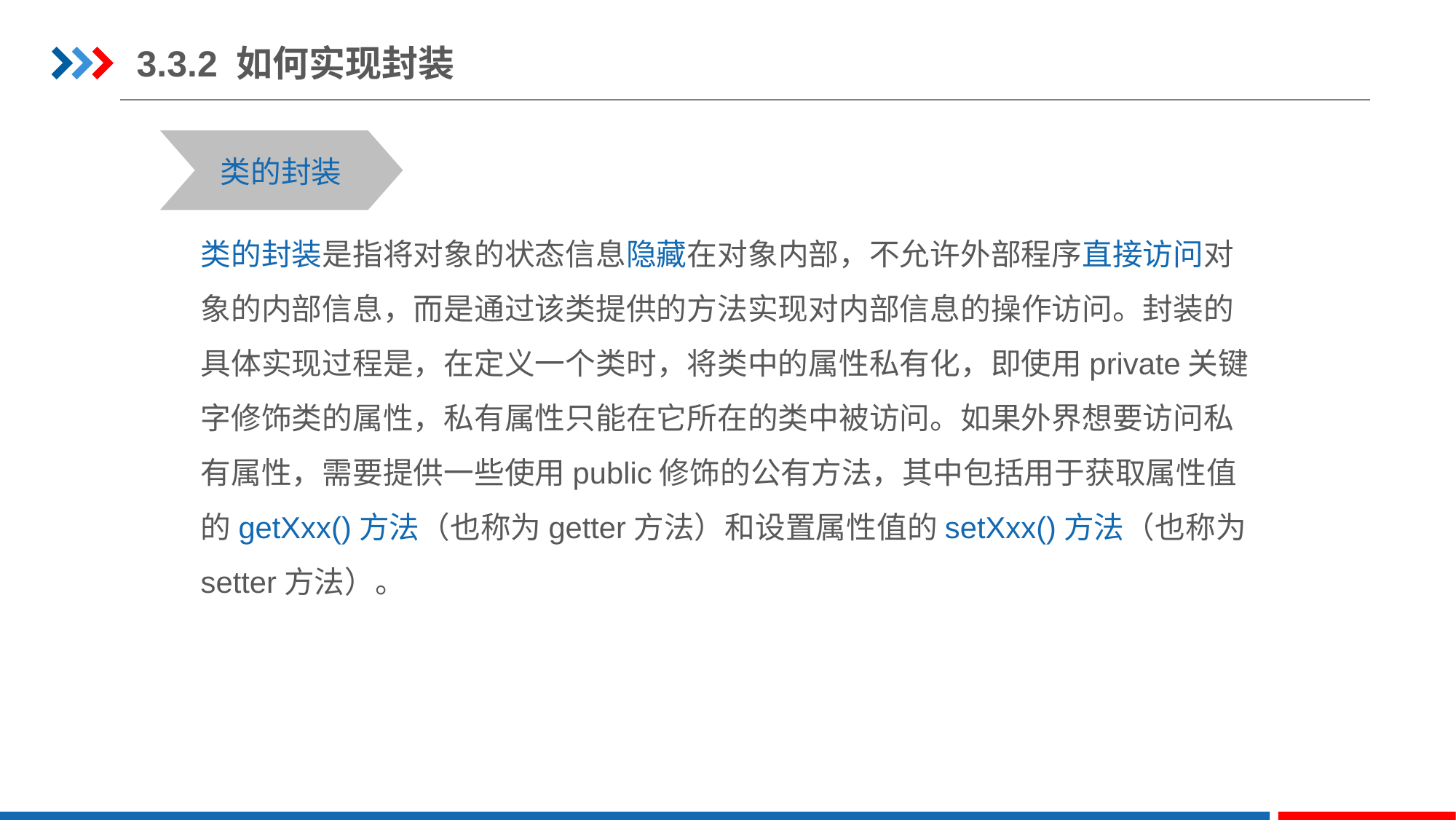

3.3.2 如何实现封装

类的封装
类的封装是指将对象的状态信息隐藏在对象内部，不允许外部程序直接访问对象的内部信息，而是通过该类提供的方法实现对内部信息的操作访问。封装的具体实现过程是，在定义一个类时，将类中的属性私有化，即使用private关键字修饰类的属性，私有属性只能在它所在的类中被访问。如果外界想要访问私有属性，需要提供一些使用public修饰的公有方法，其中包括用于获取属性值的getXxx()方法（也称为getter方法）和设置属性值的setXxx()方法（也称为setter方法）。